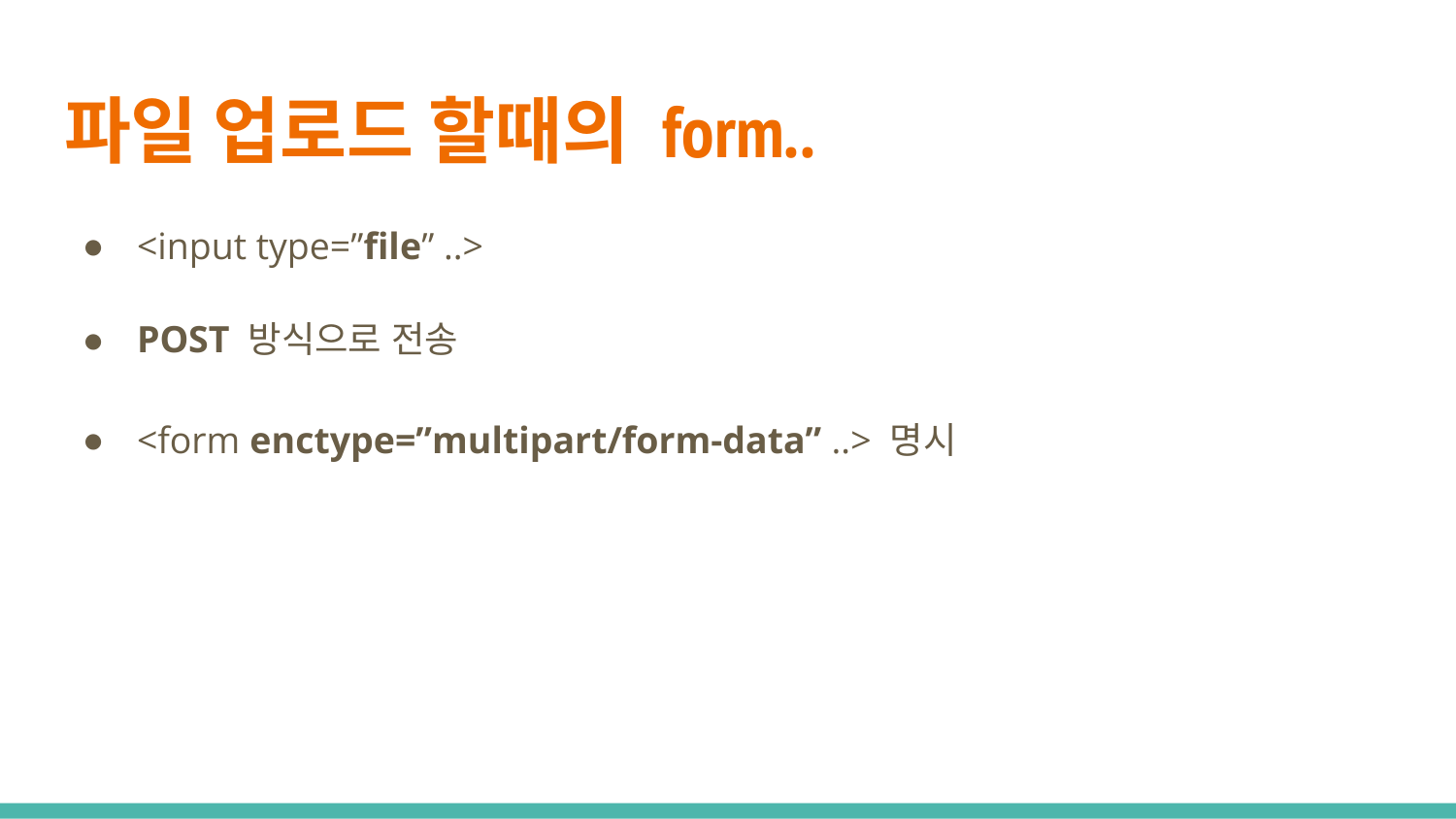

# 파일 업로드 할때의 form..
<input type=”file” ..>
POST 방식으로 전송
<form enctype=”multipart/form-data” ..> 명시